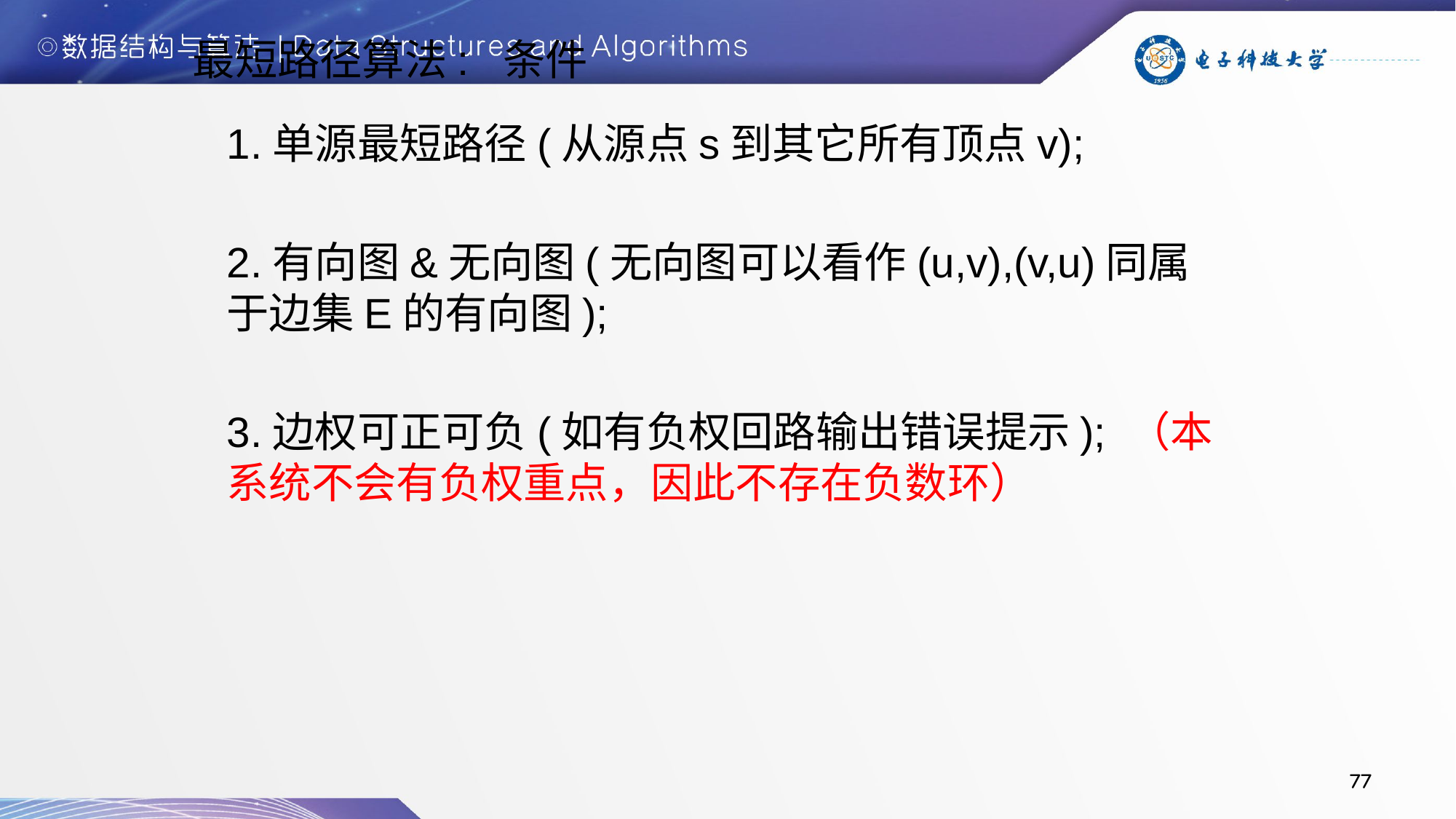

# 最短路径算法:  条件
1.单源最短路径(从源点s到其它所有顶点v);

2.有向图&无向图(无向图可以看作(u,v),(v,u)同属于边集E的有向图);

3.边权可正可负(如有负权回路输出错误提示); （本系统不会有负权重点，因此不存在负数环）
77